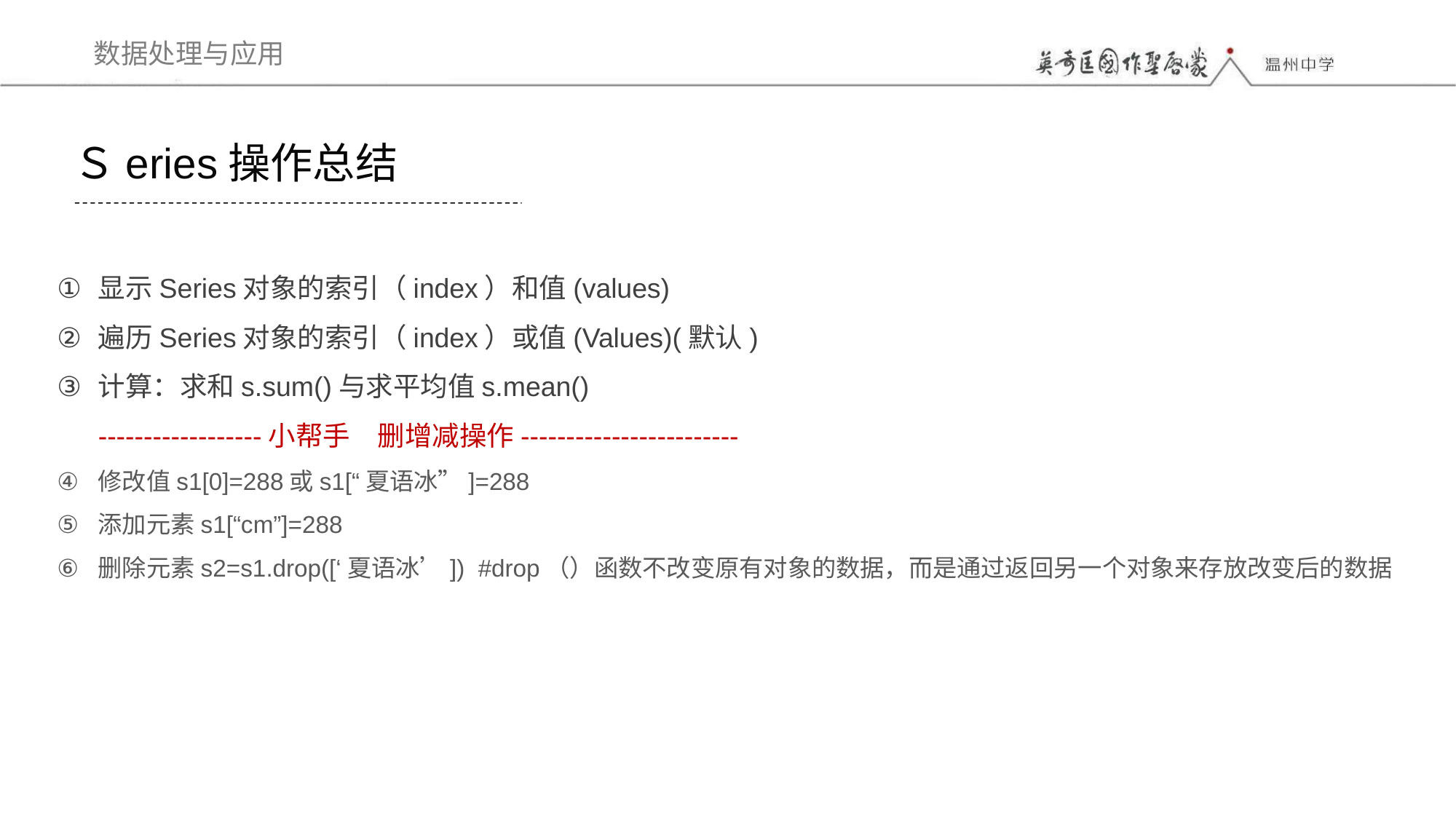

# Ｓeries操作总结
显示Series对象的索引（index）和值(values)
遍历Series对象的索引（index）或值(Values)(默认)
计算：求和s.sum()与求平均值s.mean()
------------------小帮手　删增减操作------------------------
修改值s1[0]=288或s1[“夏语冰”]=288
添加元素s1[“cm”]=288
删除元素s2=s1.drop([‘夏语冰’])  #drop（）函数不改变原有对象的数据，而是通过返回另一个对象来存放改变后的数据